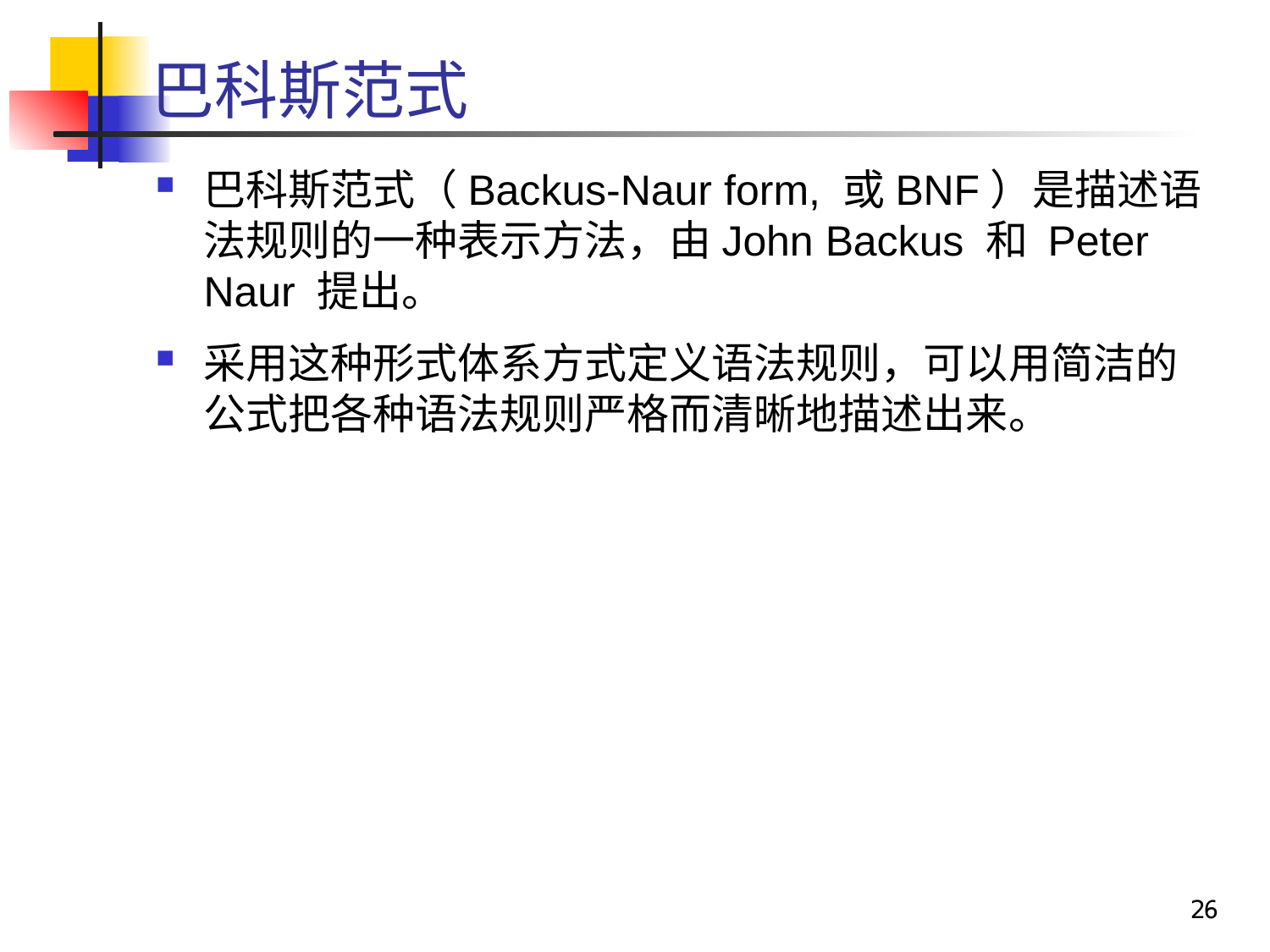

# 巴科斯范式
巴科斯范式（Backus-Naur form, 或BNF）是描述语法规则的一种表示方法，由John Backus 和 Peter Naur 提出。
采用这种形式体系方式定义语法规则，可以用简洁的公式把各种语法规则严格而清晰地描述出来。
26